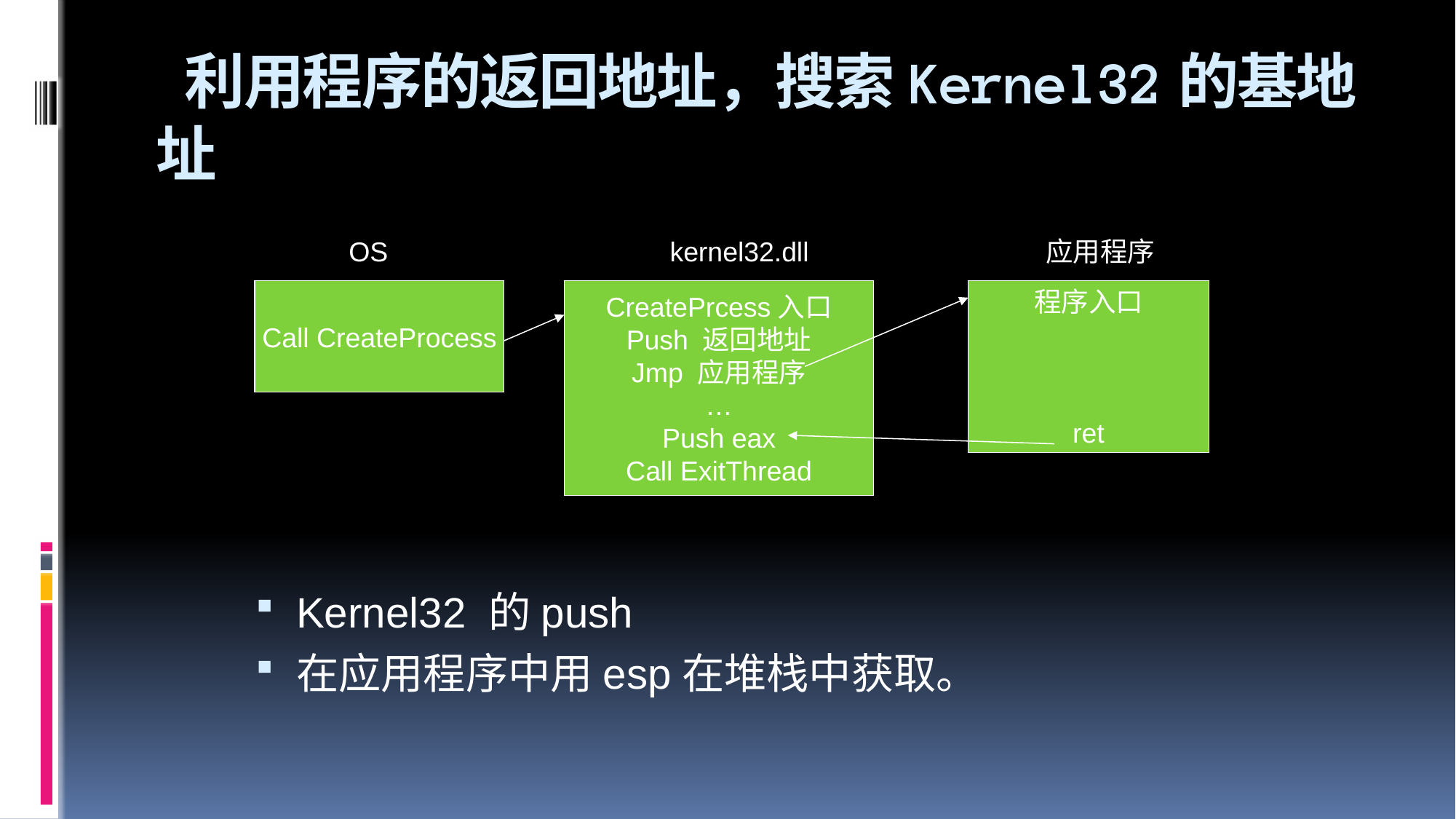

# 利用程序的返回地址，搜索Kernel32的基地址
            OS                                     kernel32.dll                              应用程序
Call CreateProcess
CreatePrcess入口
Push 返回地址
Jmp 应用程序
…
Push eax
Call ExitThread
程序入口

ret

Kernel32 的push
在应用程序中用esp在堆栈中获取。